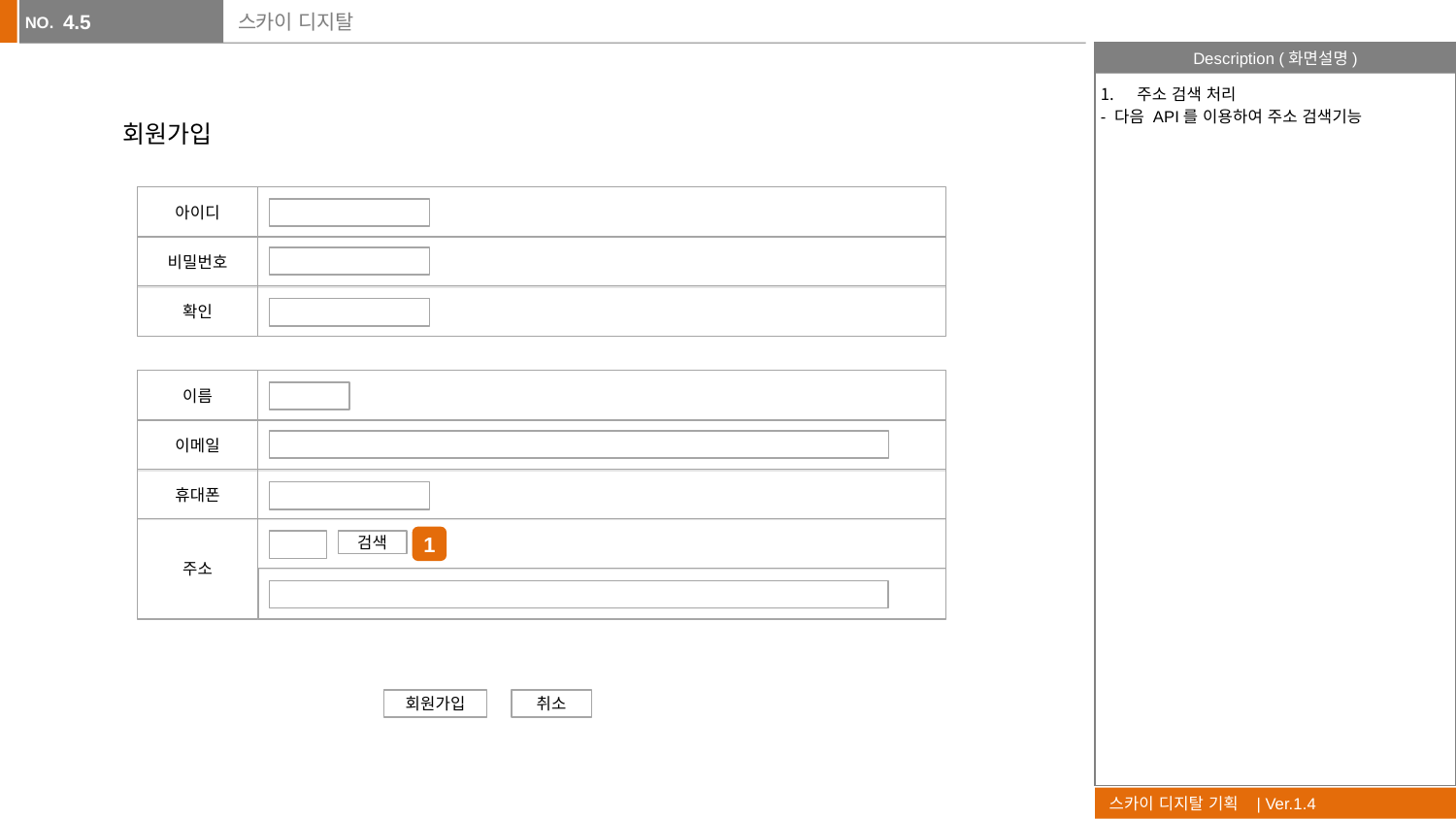

4.5
# 스카이 디지탈
주소 검색 처리
- 다음 API를 이용하여 주소 검색기능
회원가입
아이디

비밀번호

확인

이름

이메일

휴대폰

주소

1

검색

공지사항
회원가입
취소